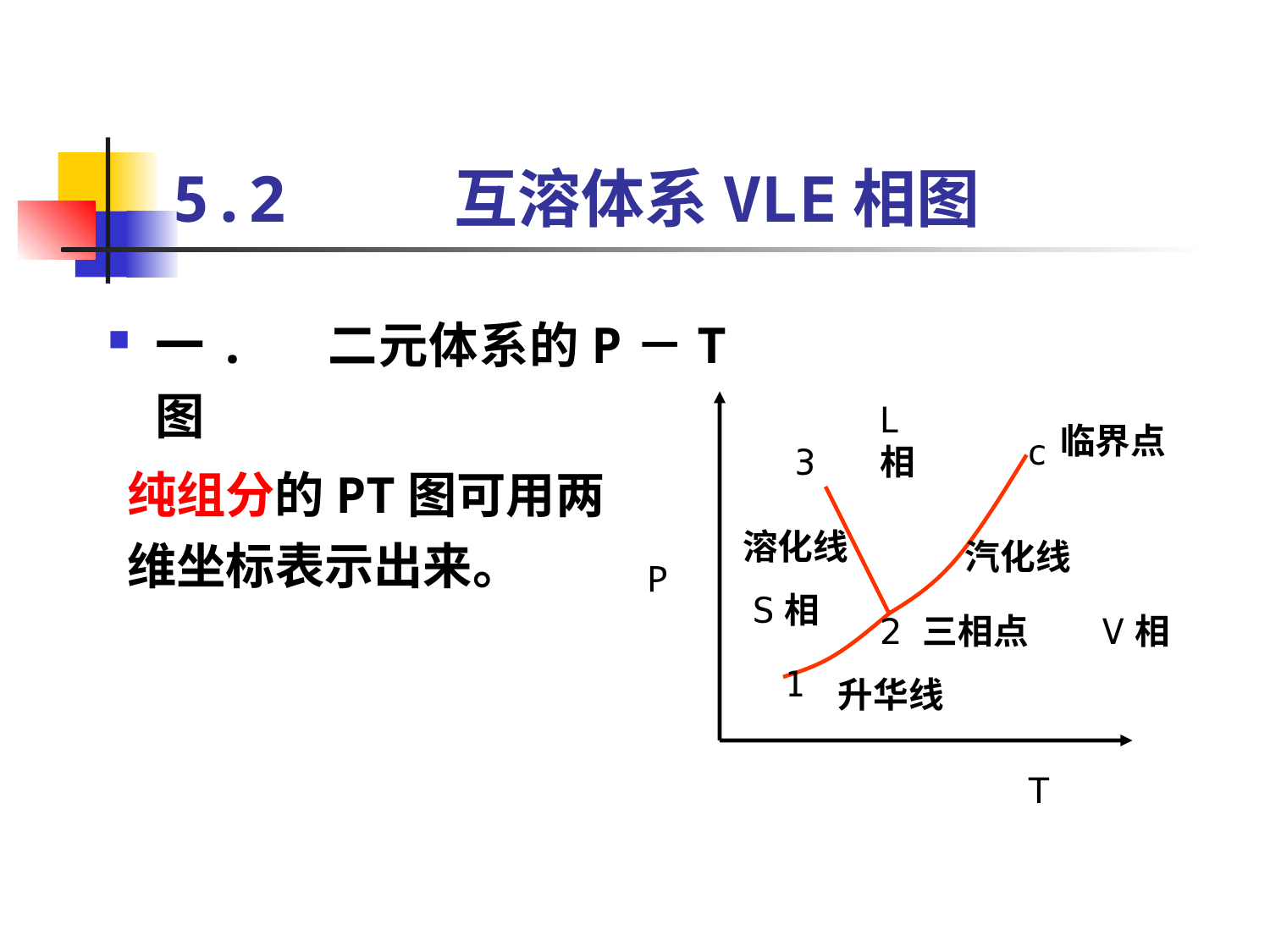

# 5.2    互溶体系VLE相图
一.    二元体系的P－T图

L相
临界点
c
3
纯组分的PT图可用两维坐标表示出来。

溶化线
汽化线
P
S相
2
三相点
V相

1
升华线

T
10